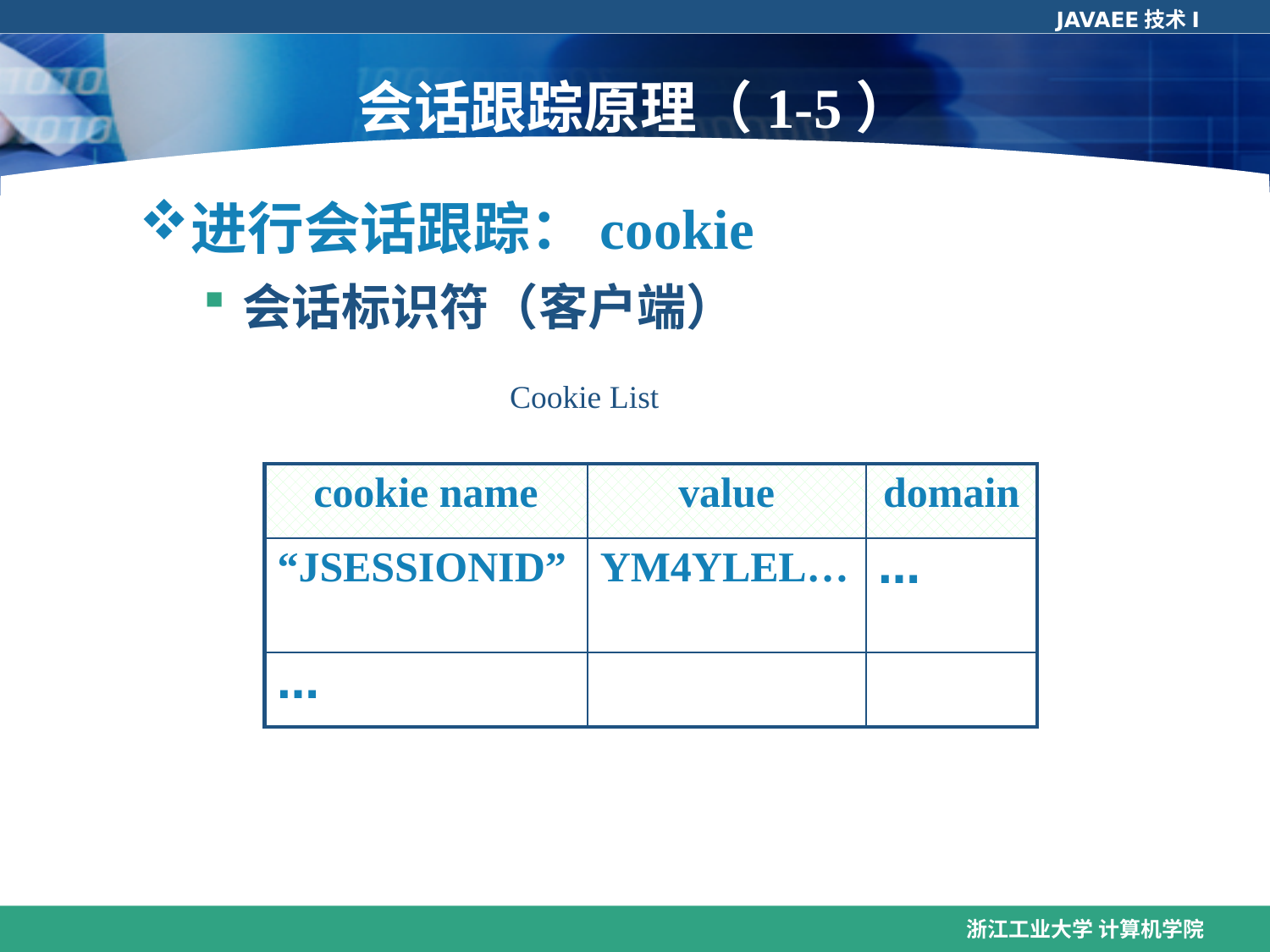

会话跟踪原理（1-5）
进行会话跟踪：cookie
会话标识符（客户端）
Cookie List
| cookie name | value | domain |
| --- | --- | --- |
| “JSESSIONID” | YM4YLEL… | … |
| … |  |  |